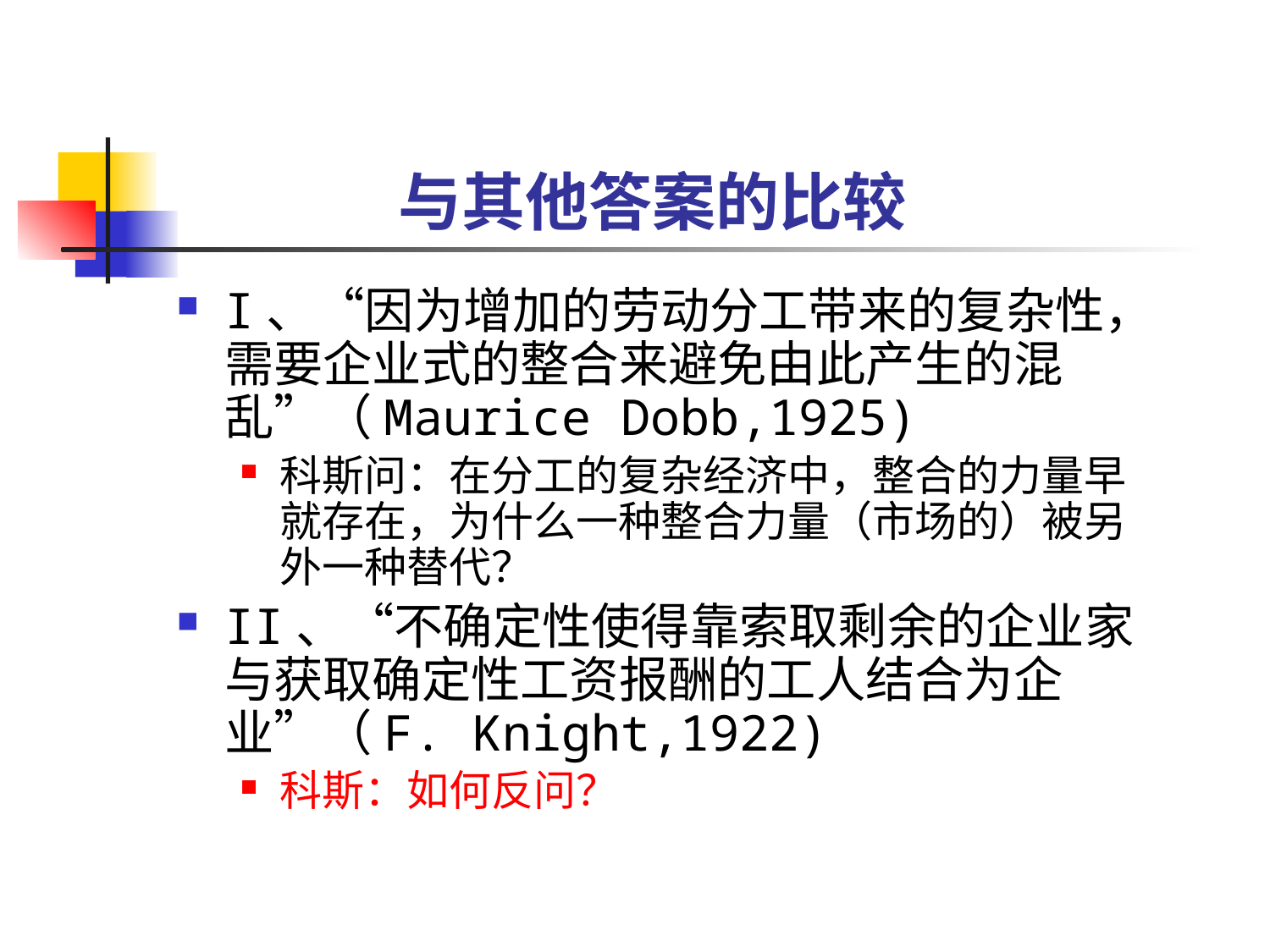

# 与其他答案的比较
I、“因为增加的劳动分工带来的复杂性，需要企业式的整合来避免由此产生的混乱”（Maurice Dobb,1925)
科斯问：在分工的复杂经济中，整合的力量早就存在，为什么一种整合力量（市场的）被另外一种替代？
II、“不确定性使得靠索取剩余的企业家与获取确定性工资报酬的工人结合为企业”（F. Knight,1922)
科斯：如何反问？